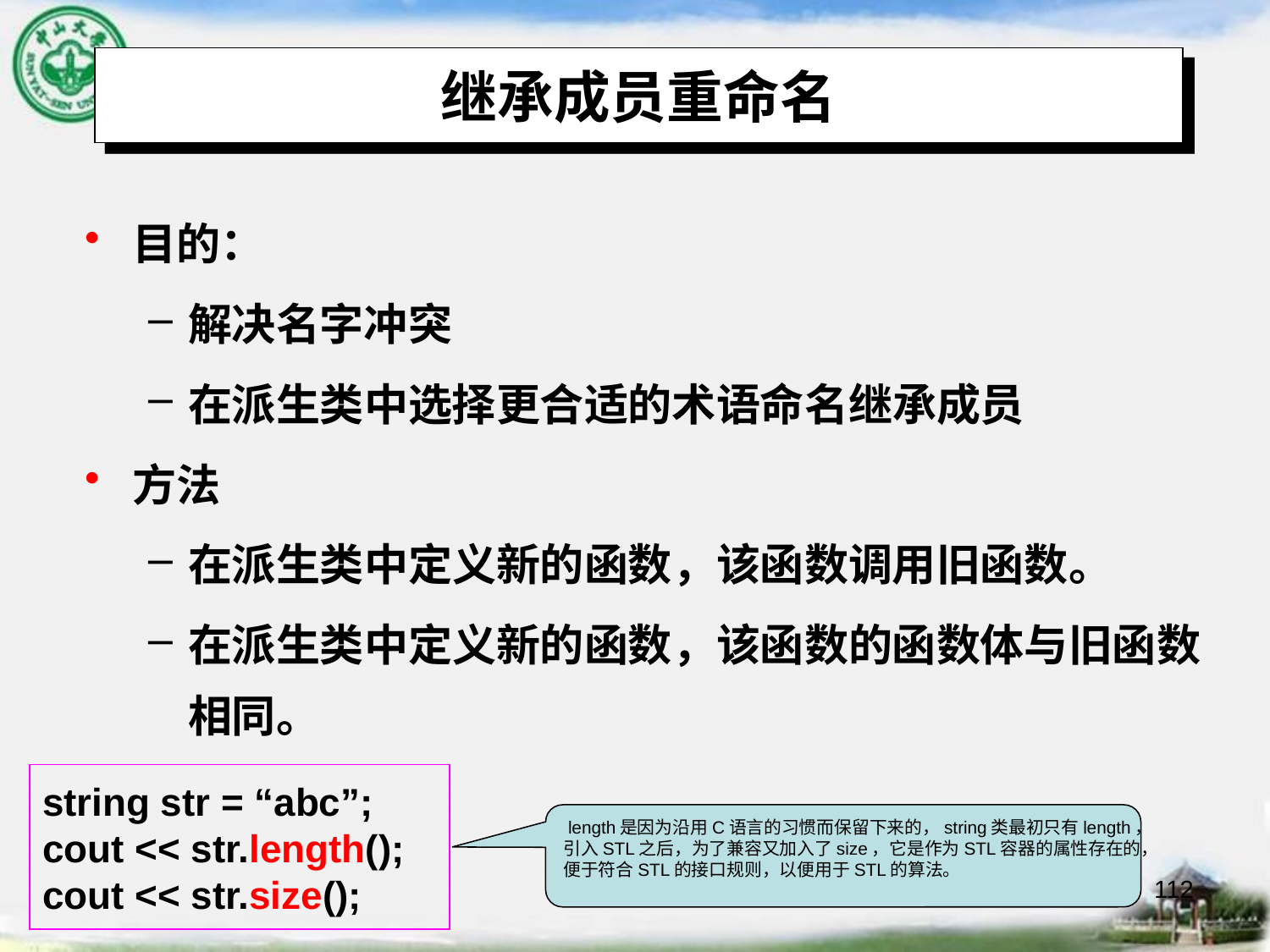

# 继承成员重命名
目的：
解决名字冲突
在派生类中选择更合适的术语命名继承成员
方法
在派生类中定义新的函数，该函数调用旧函数。
在派生类中定义新的函数，该函数的函数体与旧函数相同。
string str = “abc”;
cout << str.length();
cout << str.size();
 length是因为沿用C语言的习惯而保留下来的，string类最初只有length，
引入STL之后，为了兼容又加入了size，它是作为STL容器的属性存在的，
便于符合STL的接口规则，以便用于STL的算法。
112